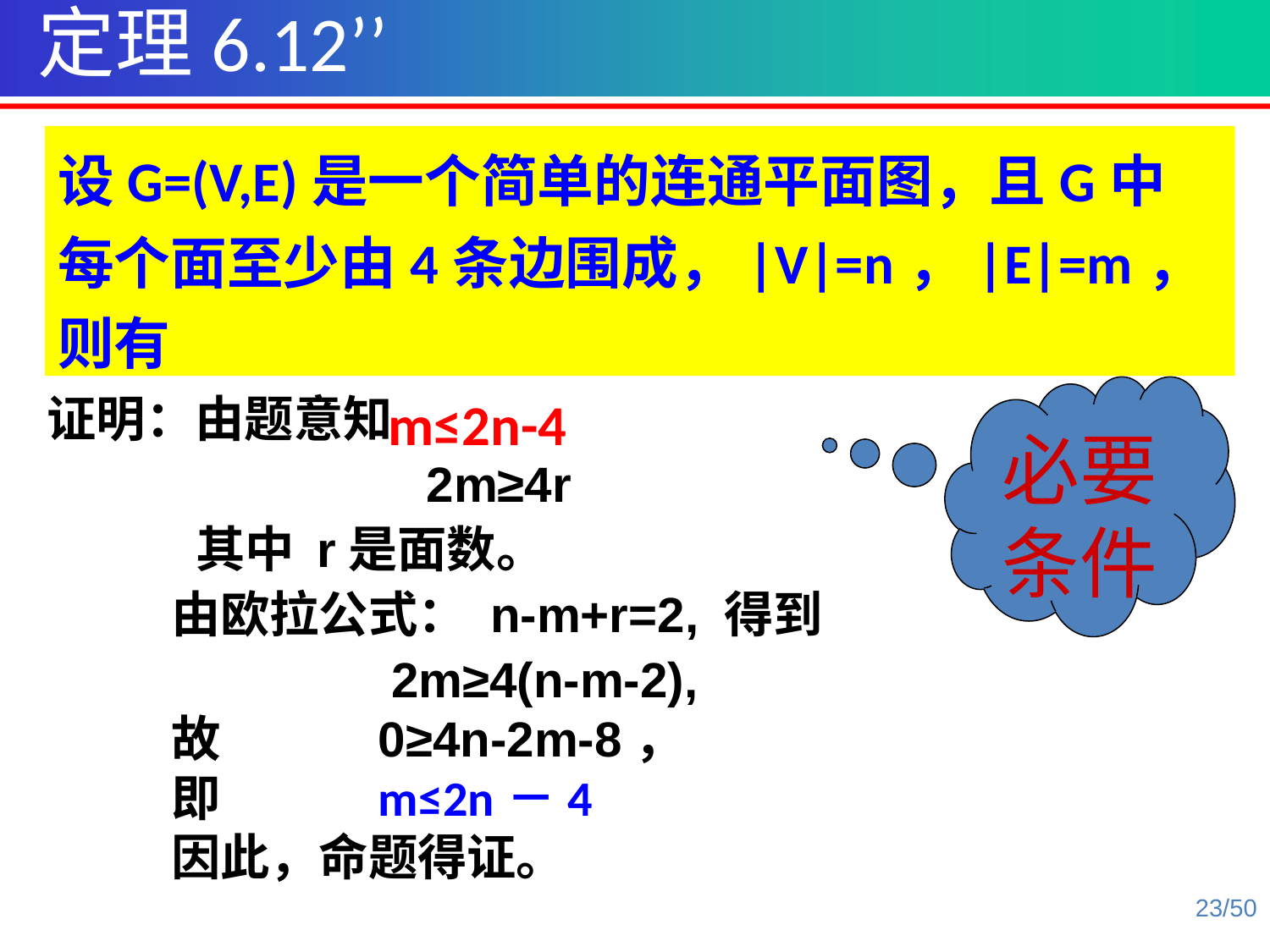

定理6.12’’
设G=(V,E)是一个简单的连通平面图，且G中每个面至少由4条边围成，|V|=n，|E|=m，则有
                          m≤2n-4
证明：由题意知
 			2m≥4r
  	 其中 r是面数。
          由欧拉公式： n-m+r=2, 得到
                         2m≥4(n-m-2),
          故             0≥4n-2m-8，
          即             m≤2n－4
          因此，命题得证。
必要条件
23/50